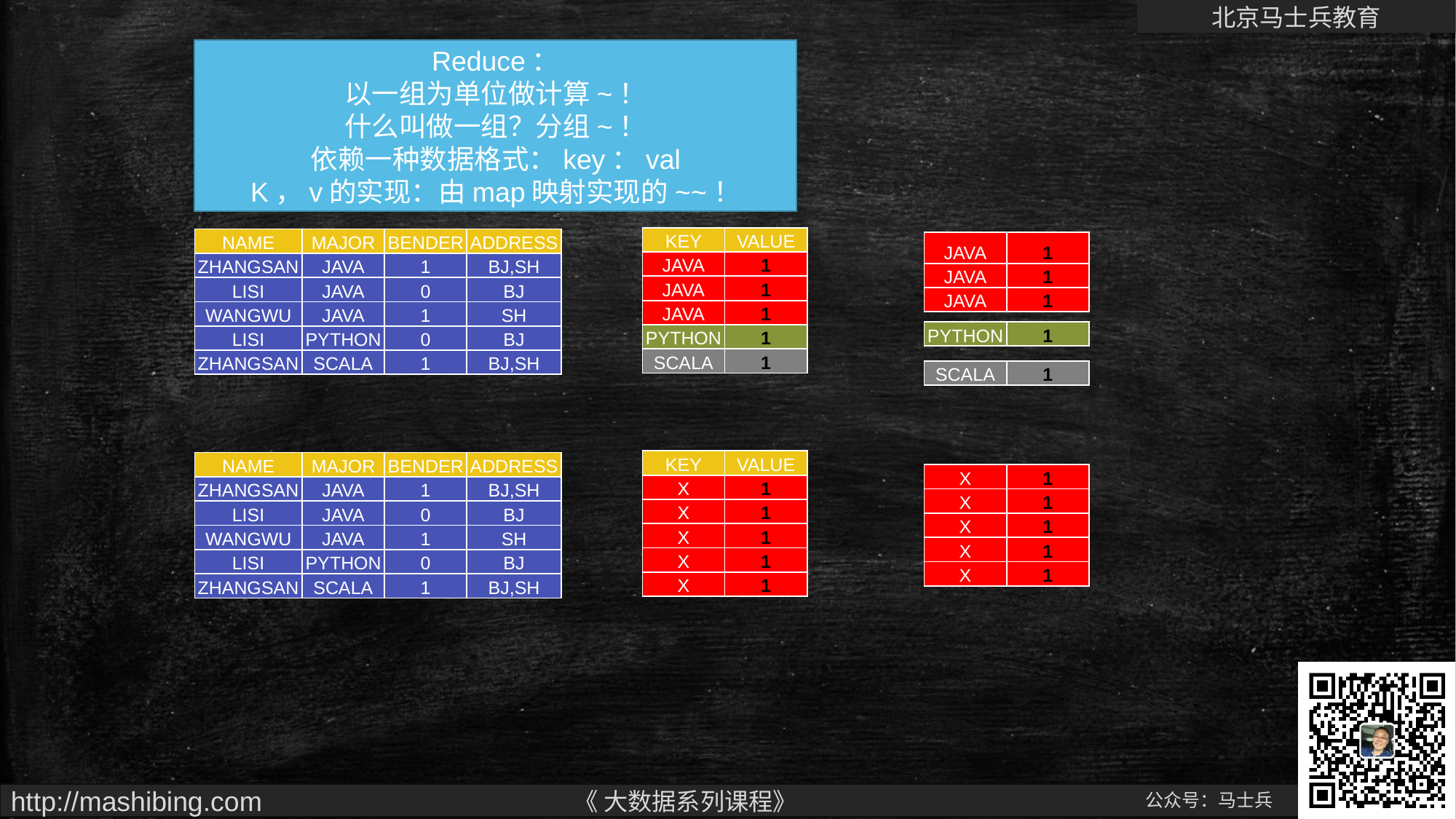

Reduce：
以一组为单位做计算~！
什么叫做一组？分组~！
依赖一种数据格式：key：val
K，v的实现：由map映射实现的~~！
| KEY | VALUE |
| --- | --- |
| JAVA | 1 |
| JAVA | 1 |
| JAVA | 1 |
| PYTHON | 1 |
| SCALA | 1 |
| NAME | MAJOR | BENDER | ADDRESS |
| --- | --- | --- | --- |
| ZHANGSAN | JAVA | 1 | BJ,SH |
| LISI | JAVA | 0 | BJ |
| WANGWU | JAVA | 1 | SH |
| LISI | PYTHON | 0 | BJ |
| ZHANGSAN | SCALA | 1 | BJ,SH |
| JAVA | 1 |
| --- | --- |
| JAVA | 1 |
| JAVA | 1 |
| PYTHON | 1 |
| --- | --- |
| SCALA | 1 |
| --- | --- |
| KEY | VALUE |
| --- | --- |
| X | 1 |
| X | 1 |
| X | 1 |
| X | 1 |
| X | 1 |
| NAME | MAJOR | BENDER | ADDRESS |
| --- | --- | --- | --- |
| ZHANGSAN | JAVA | 1 | BJ,SH |
| LISI | JAVA | 0 | BJ |
| WANGWU | JAVA | 1 | SH |
| LISI | PYTHON | 0 | BJ |
| ZHANGSAN | SCALA | 1 | BJ,SH |
| X | 1 |
| --- | --- |
| X | 1 |
| X | 1 |
| X | 1 |
| X | 1 |